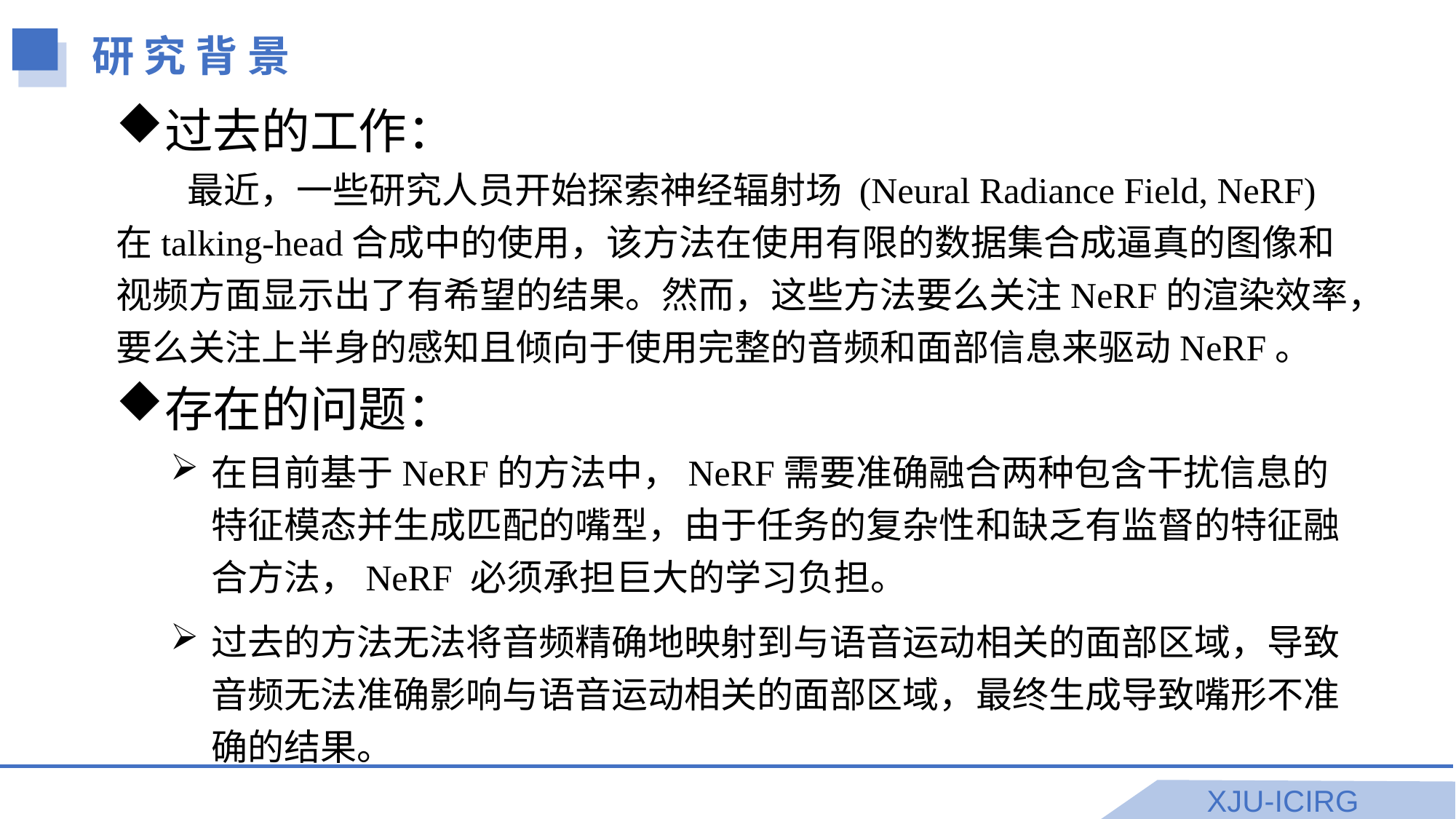

研 究 背 景

过去的工作：
 最近，一些研究人员开始探索神经辐射场 (Neural Radiance Field, NeRF) 在talking-head合成中的使用，该方法在使用有限的数据集合成逼真的图像和视频方面显示出了有希望的结果。然而，这些方法要么关注NeRF的渲染效率，要么关注上半身的感知且倾向于使用完整的音频和面部信息来驱动NeRF。
存在的问题：
在目前基于NeRF的方法中，NeRF需要准确融合两种包含干扰信息的特征模态并生成匹配的嘴型，由于任务的复杂性和缺乏有监督的特征融合方法，NeRF 必须承担巨大的学习负担。
过去的方法无法将音频精确地映射到与语音运动相关的面部区域，导致音频无法准确影响与语音运动相关的面部区域，最终生成导致嘴形不准确的结果。
XJU-ICIRG